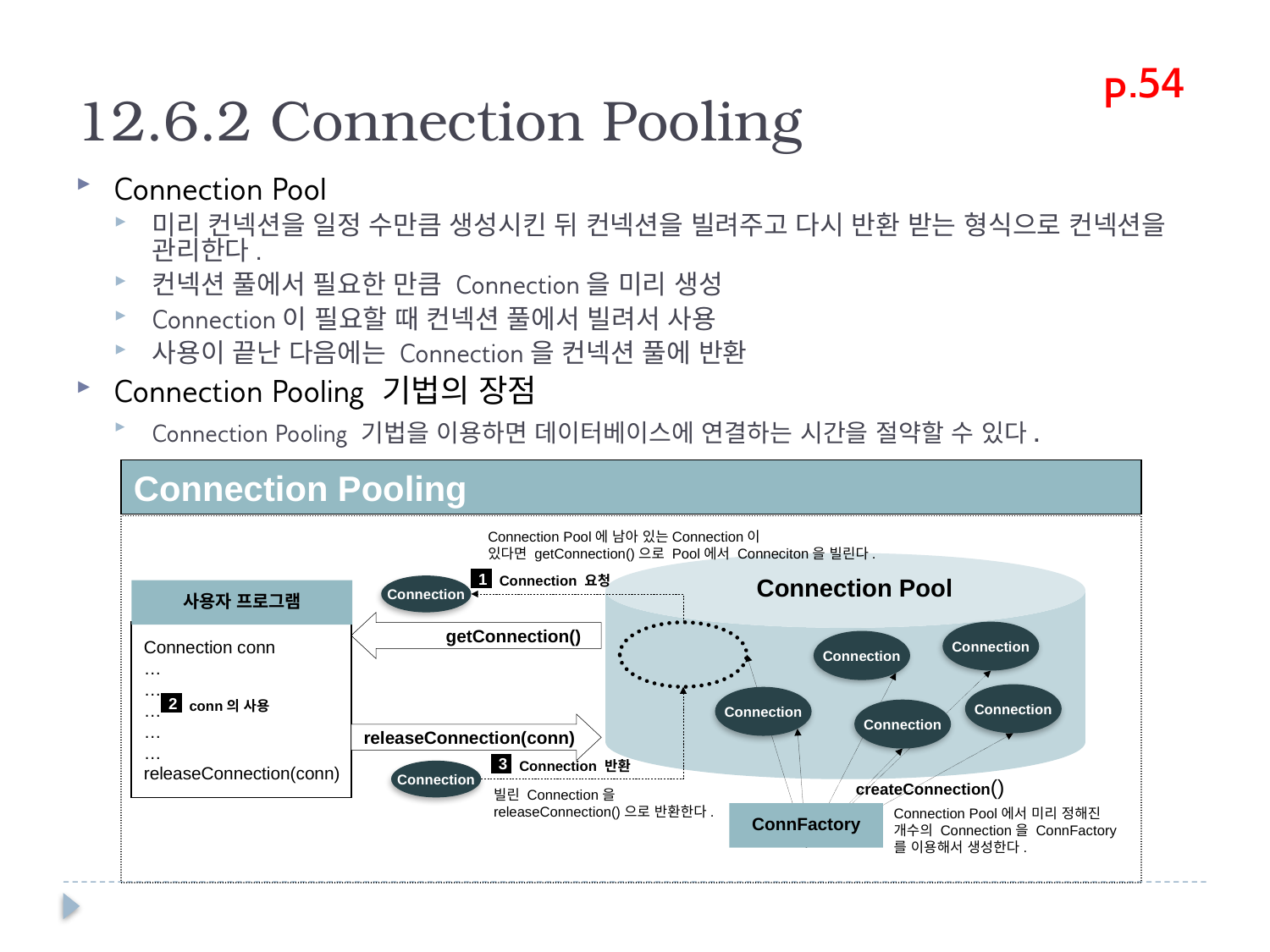

12.6.2 Connection Pooling
p.54
Connection Pool
미리 컨넥션을 일정 수만큼 생성시킨 뒤 컨넥션을 빌려주고 다시 반환 받는 형식으로 컨넥션을 관리한다.
컨넥션 풀에서 필요한 만큼 Connection을 미리 생성
Connection이 필요할 때 컨넥션 풀에서 빌려서 사용
사용이 끝난 다음에는 Connection을 컨넥션 풀에 반환
Connection Pooling 기법의 장점
Connection Pooling 기법을 이용하면 데이터베이스에 연결하는 시간을 절약할 수 있다.

Connection Pooling
사용자 프로그램

Connection Pool에 남아 있는Connection이
있다면 getConnection()으로 Pool에서 Conneciton을 빌린다.

Connection 요청
1
Connection Pool
Connection
              getConnection()
Connection
Connection conn
…
…
…
…
…
releaseConnection(conn)

Connection
Connection
Connection
conn의 사용
2
Connection
releaseConnection(conn)
ConnFactory
Connection 반환
3
Connection
createConnection()
빌린 Connection을
releaseConnection()으로 반환한다.
Connection Pool에서 미리 정해진 개수의 Connection을 ConnFactory를 이용해서 생성한다.